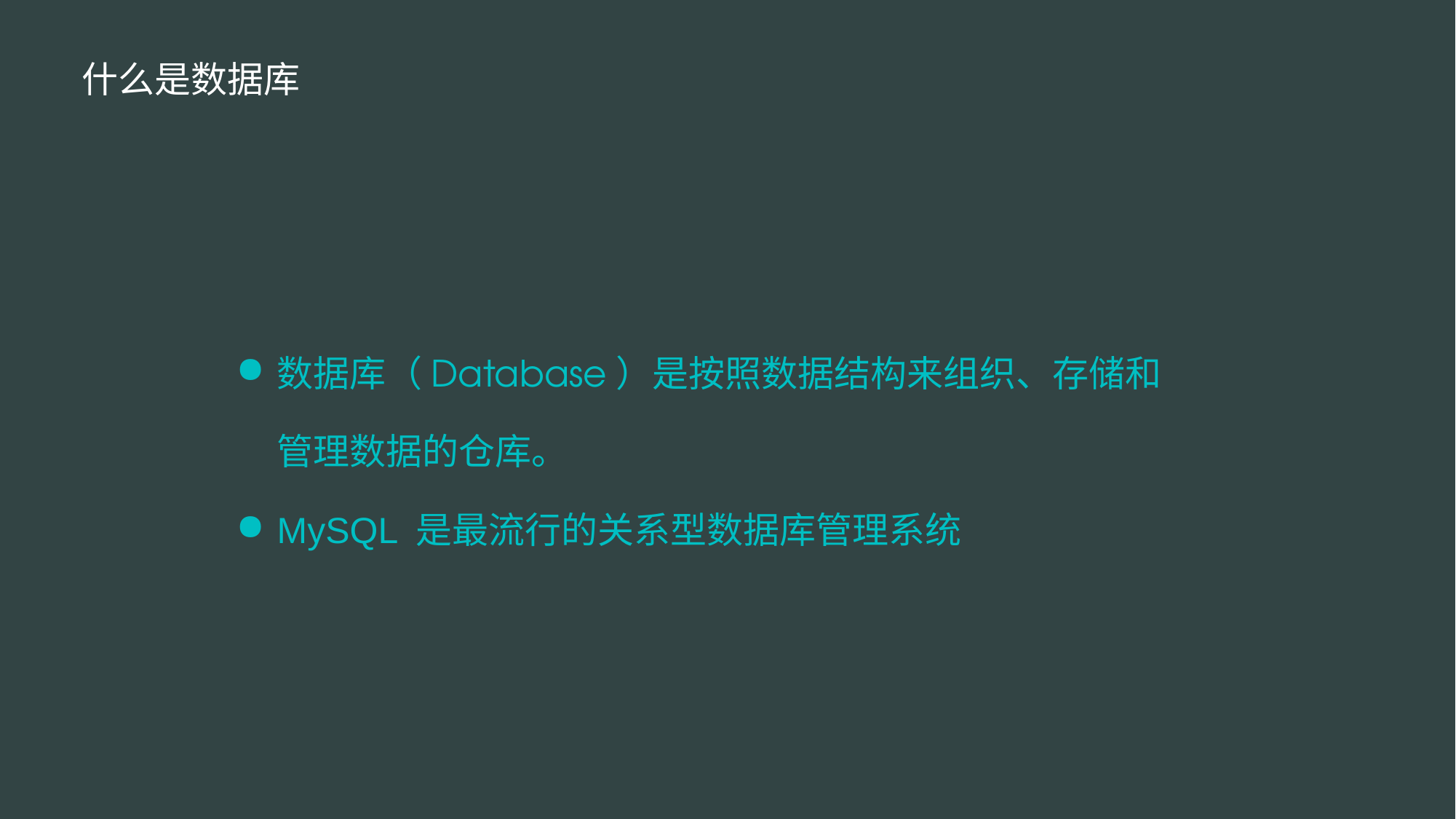

什么是数据库
数据库（Database）是按照数据结构来组织、存储和管理数据的仓库。
MySQL 是最流行的关系型数据库管理系统